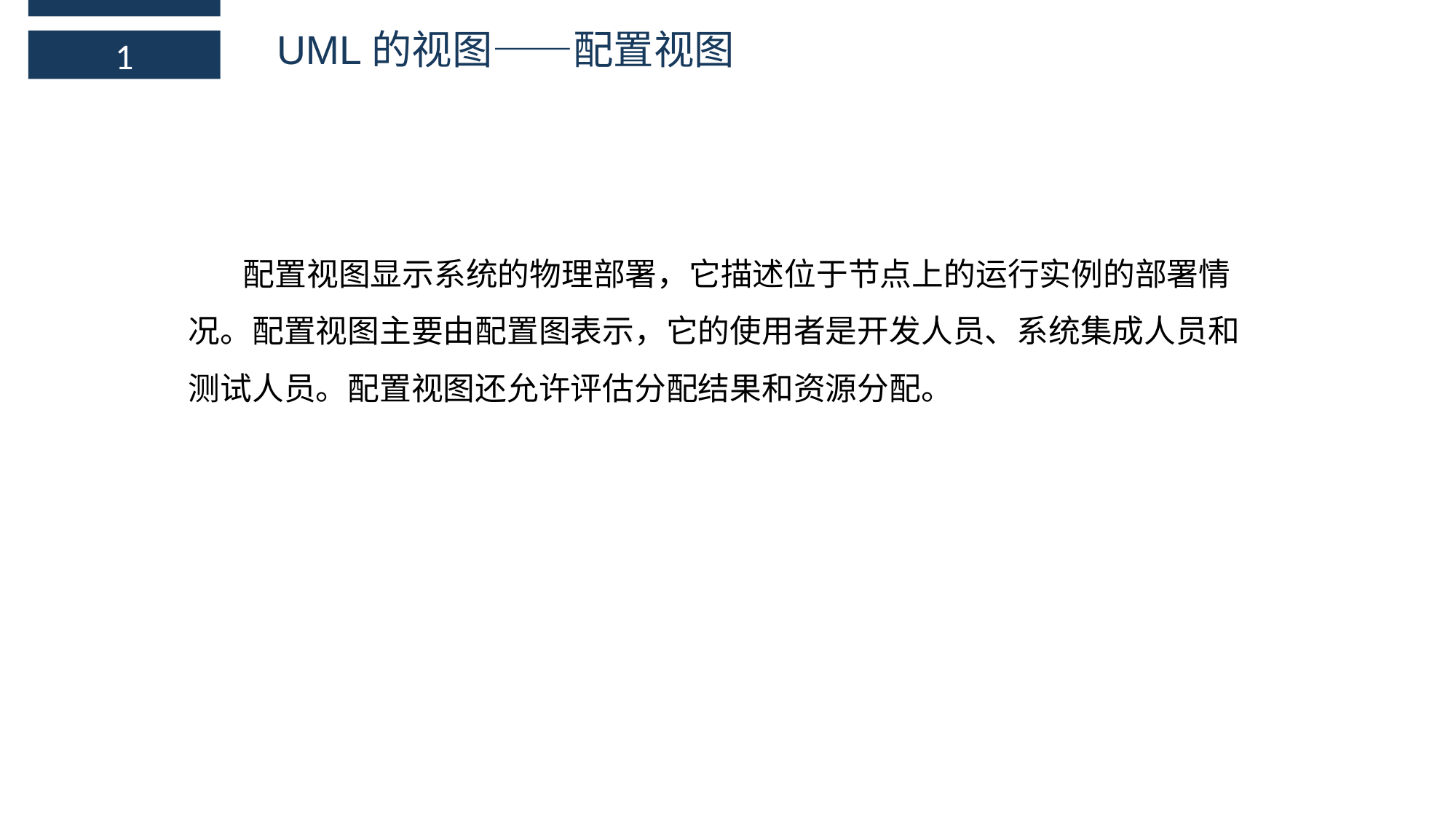

UML的视图——配置视图
1
配置视图显示系统的物理部署，它描述位于节点上的运行实例的部署情况。配置视图主要由配置图表示，它的使用者是开发人员、系统集成人员和测试人员。配置视图还允许评估分配结果和资源分配。